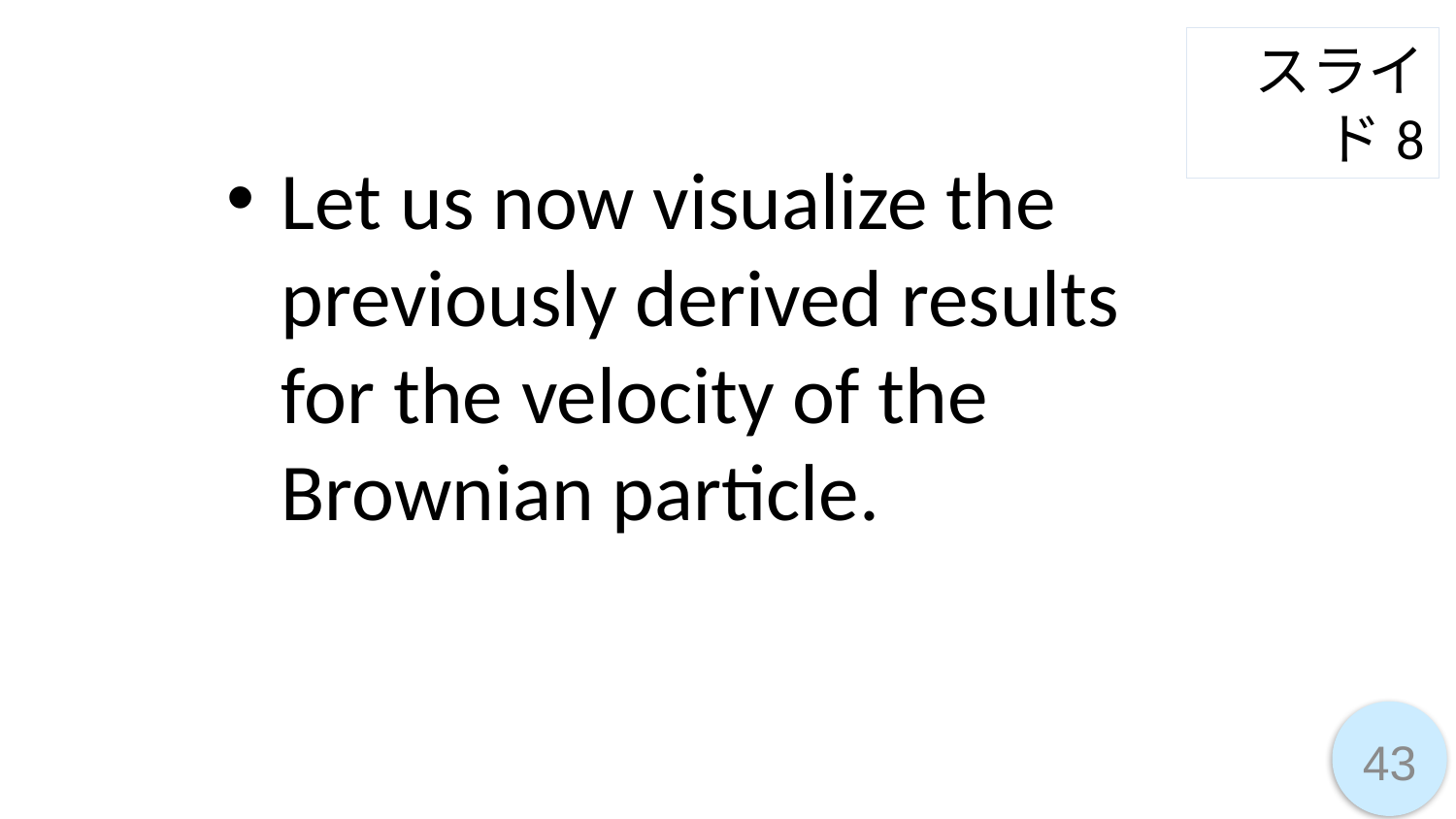

スライド8
Let us now visualize the previously derived results for the velocity of the Brownian particle.
43